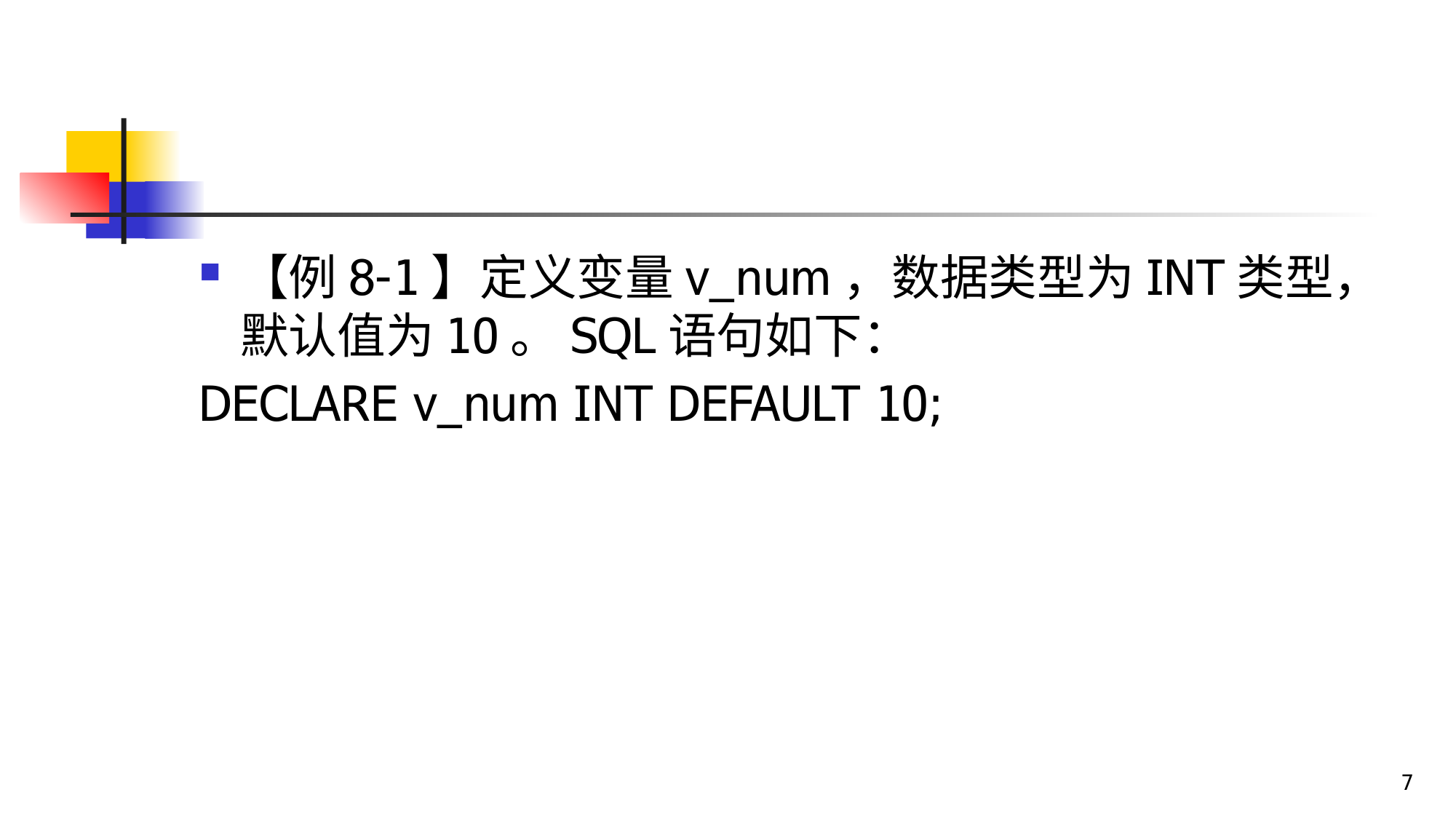

#
【例8-1】定义变量v_num，数据类型为INT类型，默认值为10。SQL语句如下：
DECLARE v_num INT DEFAULT 10;

7